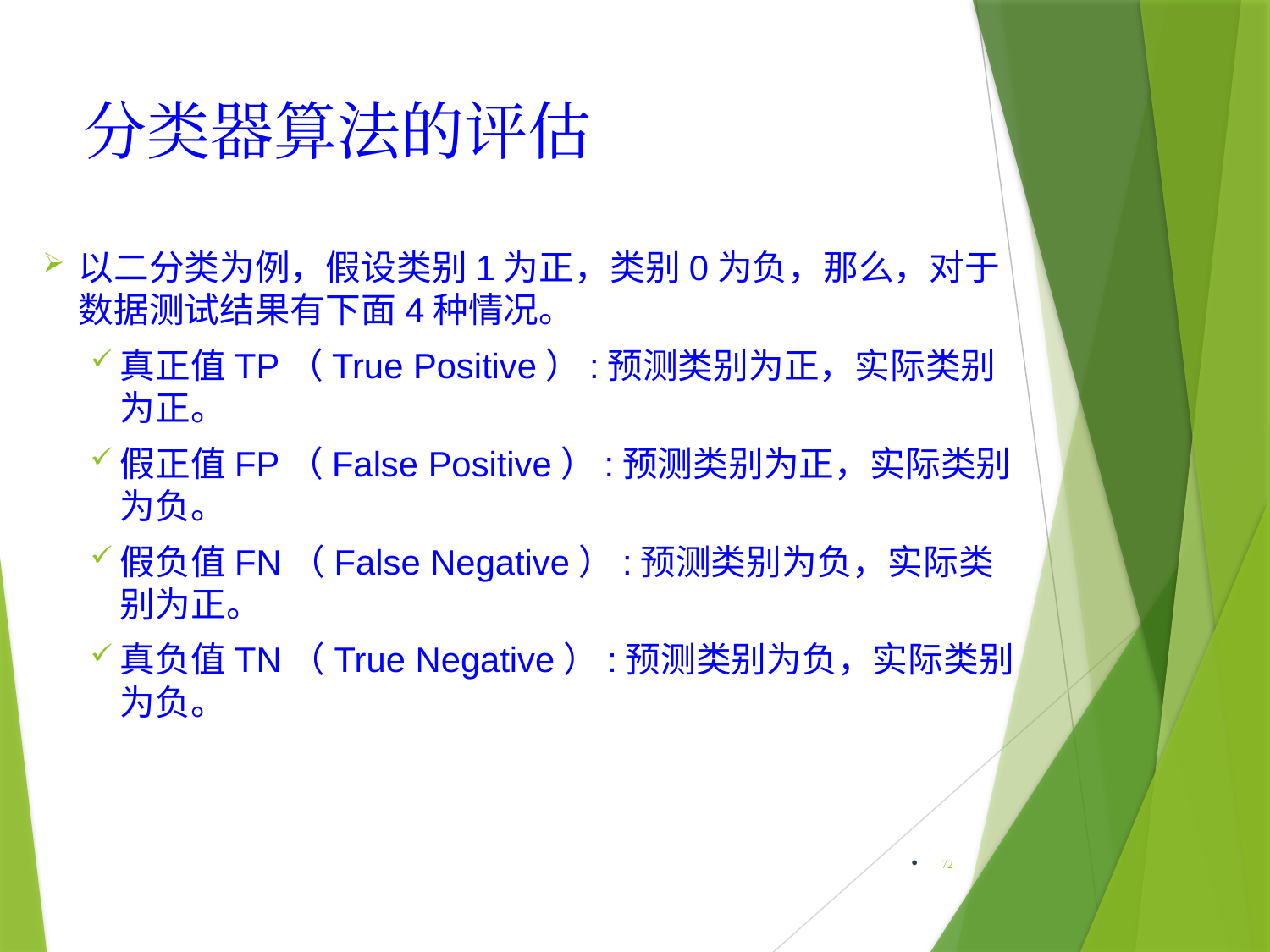

# 分类器算法的评估
以二分类为例，假设类别1为正，类别0为负，那么，对于数据测试结果有下面4种情况。
真正值TP（True Positive）:预测类别为正，实际类别为正。
假正值FP（False Positive）:预测类别为正，实际类别为负。
假负值FN（False Negative）:预测类别为负，实际类别为正。
真负值TN（True Negative）:预测类别为负，实际类别为负。

72